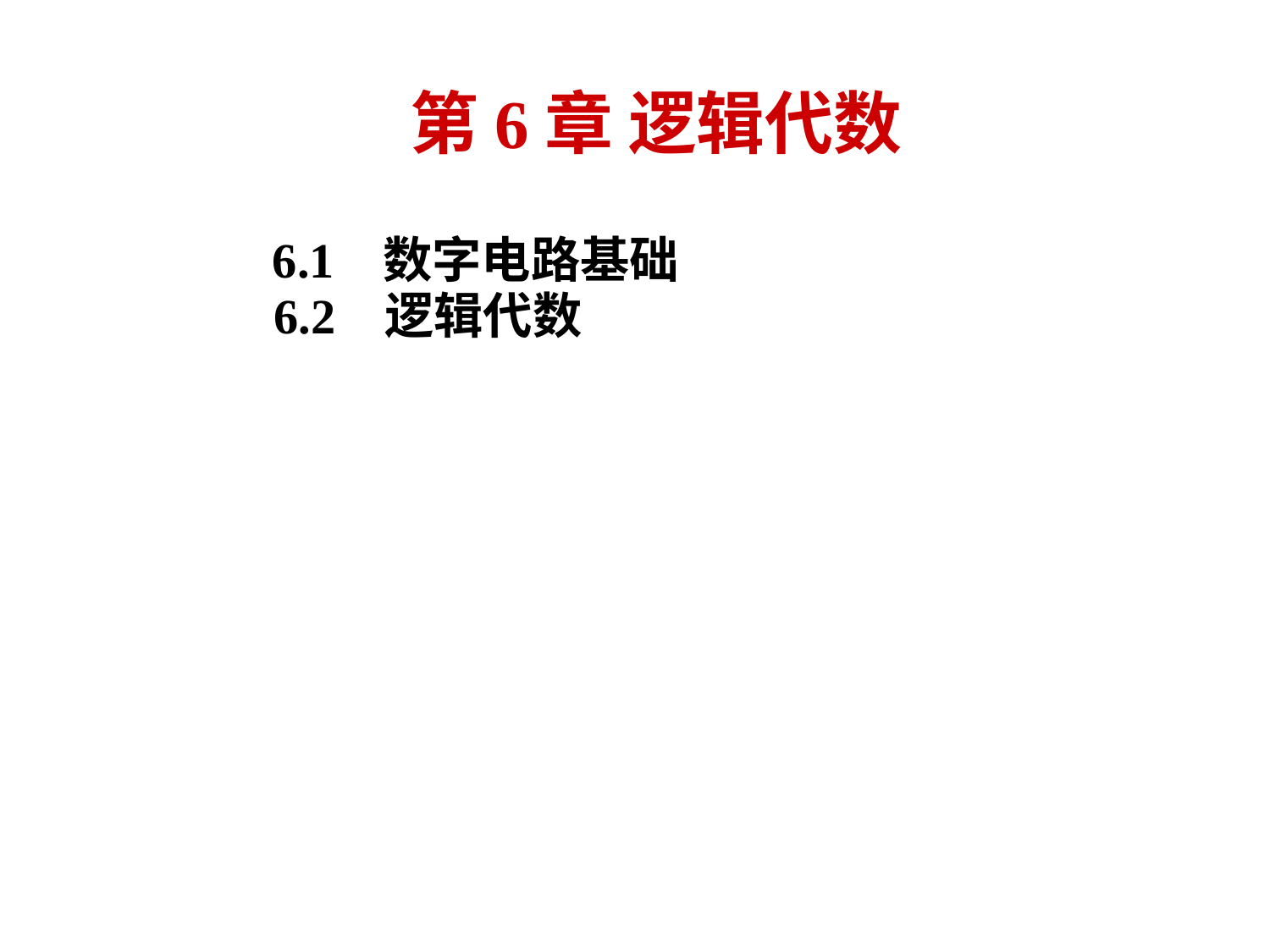

# 第6章 逻辑代数
 6.1   数字电路基础
 6.2   逻辑代数